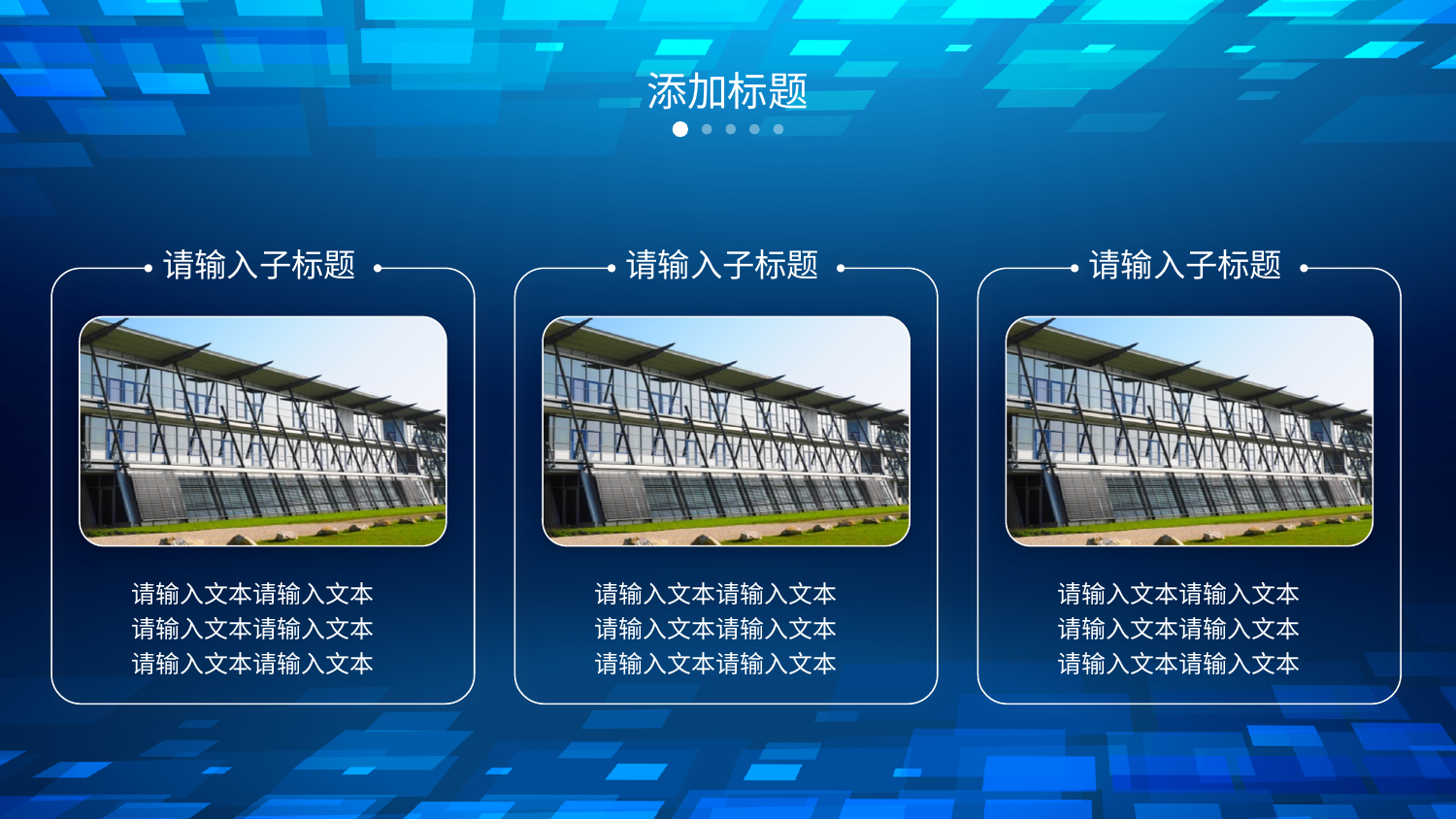

添加标题

请输入子标题
请输入子标题
请输入子标题

请输入文本请输入文本请输入文本请输入文本
请输入文本请输入文本
请输入文本请输入文本请输入文本请输入文本
请输入文本请输入文本
请输入文本请输入文本请输入文本请输入文本
请输入文本请输入文本